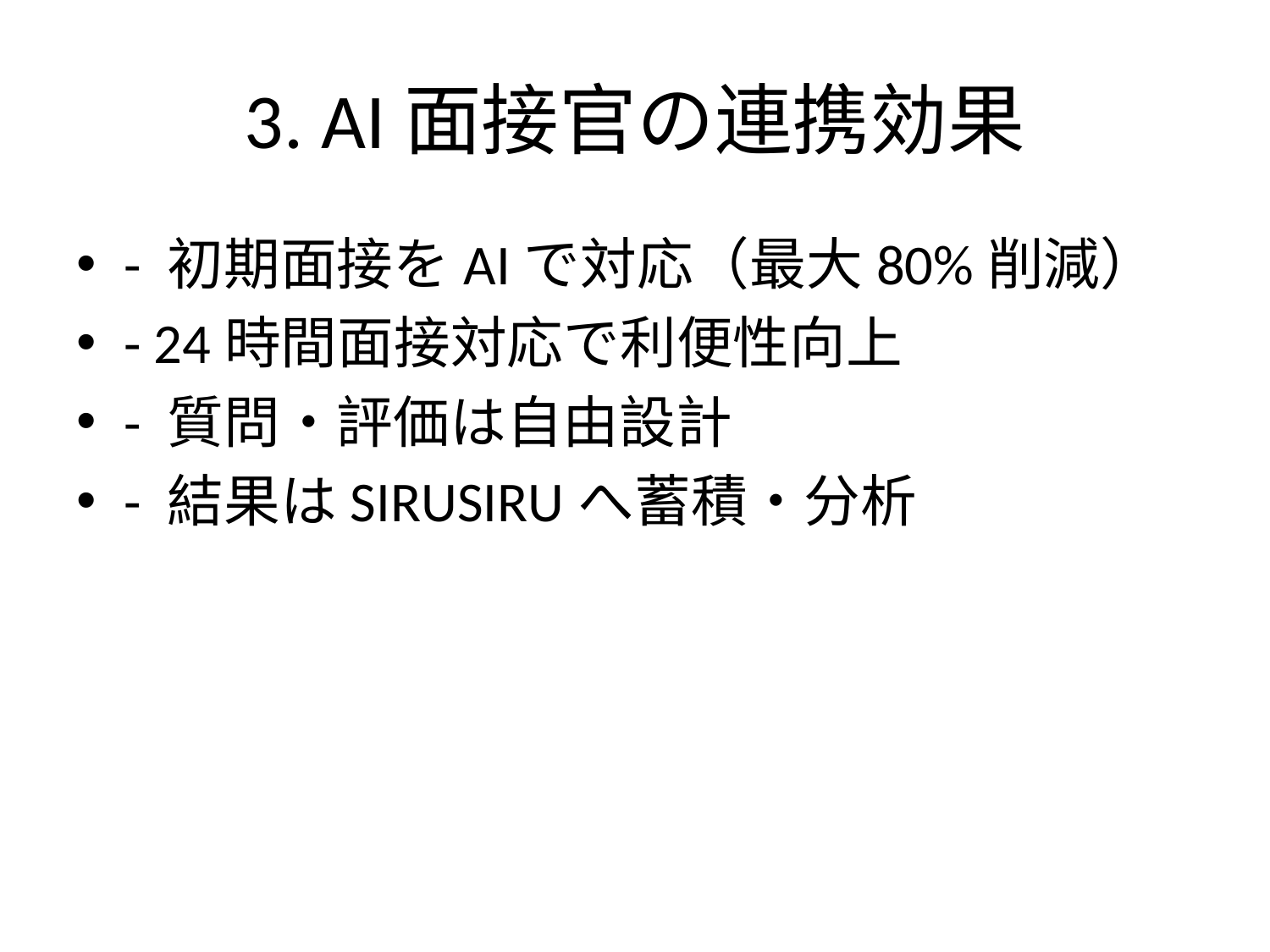

# 3. AI面接官の連携効果
- 初期面接をAIで対応（最大80%削減）
- 24時間面接対応で利便性向上
- 質問・評価は自由設計
- 結果はSIRUSIRUへ蓄積・分析